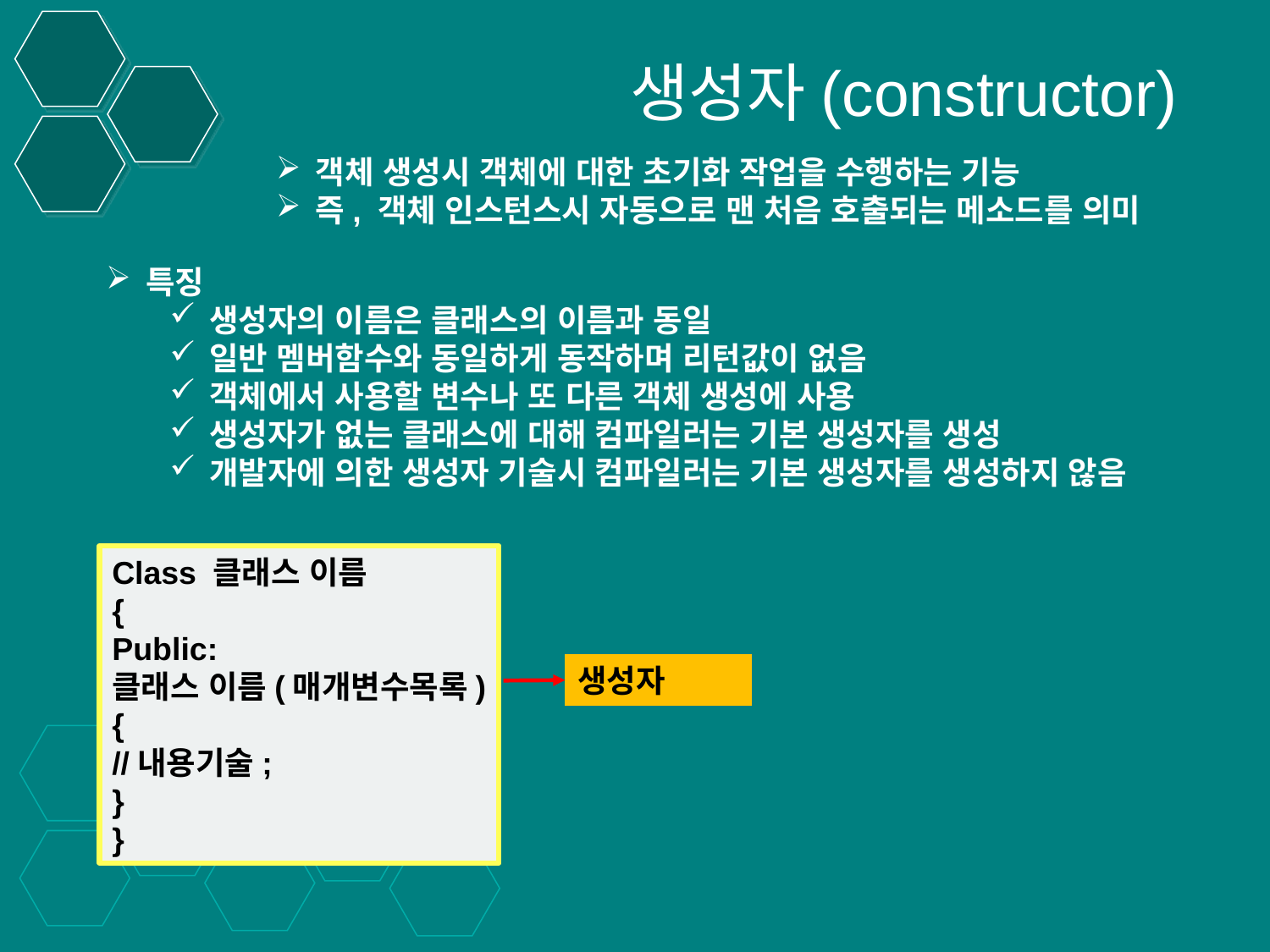

# 생성자(constructor)
객체 생성시 객체에 대한 초기화 작업을 수행하는 기능
즉, 객체 인스턴스시 자동으로 맨 처음 호출되는 메소드를 의미
특징
생성자의 이름은 클래스의 이름과 동일
일반 멤버함수와 동일하게 동작하며 리턴값이 없음
객체에서 사용할 변수나 또 다른 객체 생성에 사용
생성자가 없는 클래스에 대해 컴파일러는 기본 생성자를 생성
개발자에 의한 생성자 기술시 컴파일러는 기본 생성자를 생성하지 않음
Class 클래스 이름
{
Public:
클래스 이름(매개변수목록)
{
//내용기술;
}
}
생성자